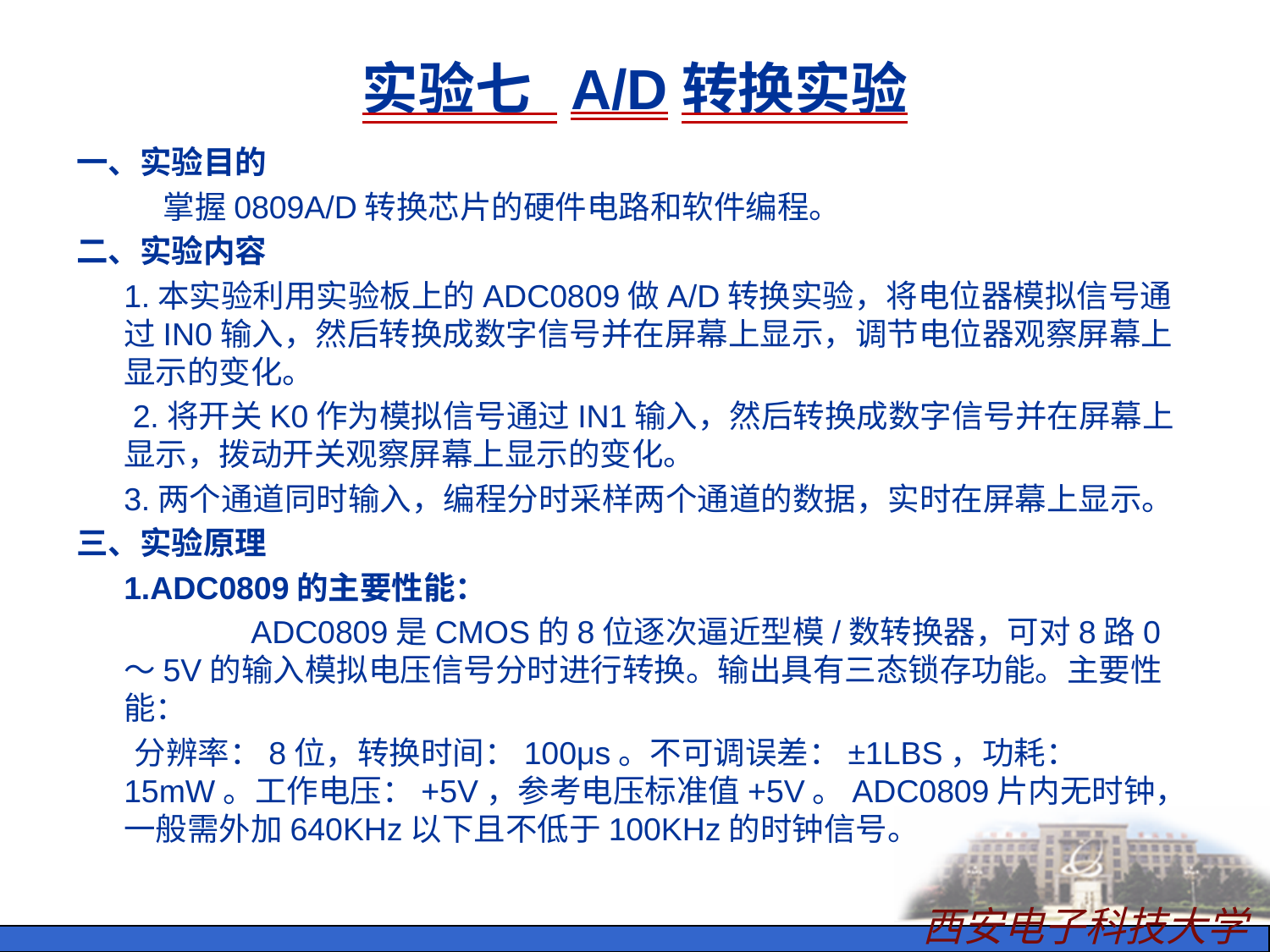

# 实验七  A/D转换实验
一、实验目的
           掌握0809A/D转换芯片的硬件电路和软件编程。
二、实验内容
	1.本实验利用实验板上的ADC0809做A/D转换实验，将电位器模拟信号通过IN0输入，然后转换成数字信号并在屏幕上显示，调节电位器观察屏幕上显示的变化。
	 2.将开关K0作为模拟信号通过IN1输入，然后转换成数字信号并在屏幕上显示，拨动开关观察屏幕上显示的变化。
	3.两个通道同时输入，编程分时采样两个通道的数据，实时在屏幕上显示。
三、实验原理
	1.ADC0809的主要性能：
		ADC0809是CMOS的8位逐次逼近型模/数转换器，可对8路0～5V的输入模拟电压信号分时进行转换。输出具有三态锁存功能。主要性能：
       分辨率：8位，转换时间：100μs。不可调误差：±1LBS，功耗：15mW。工作电压：+5V，参考电压标准值+5V。ADC0809片内无时钟，一般需外加640KHz以下且不低于100KHz的时钟信号。